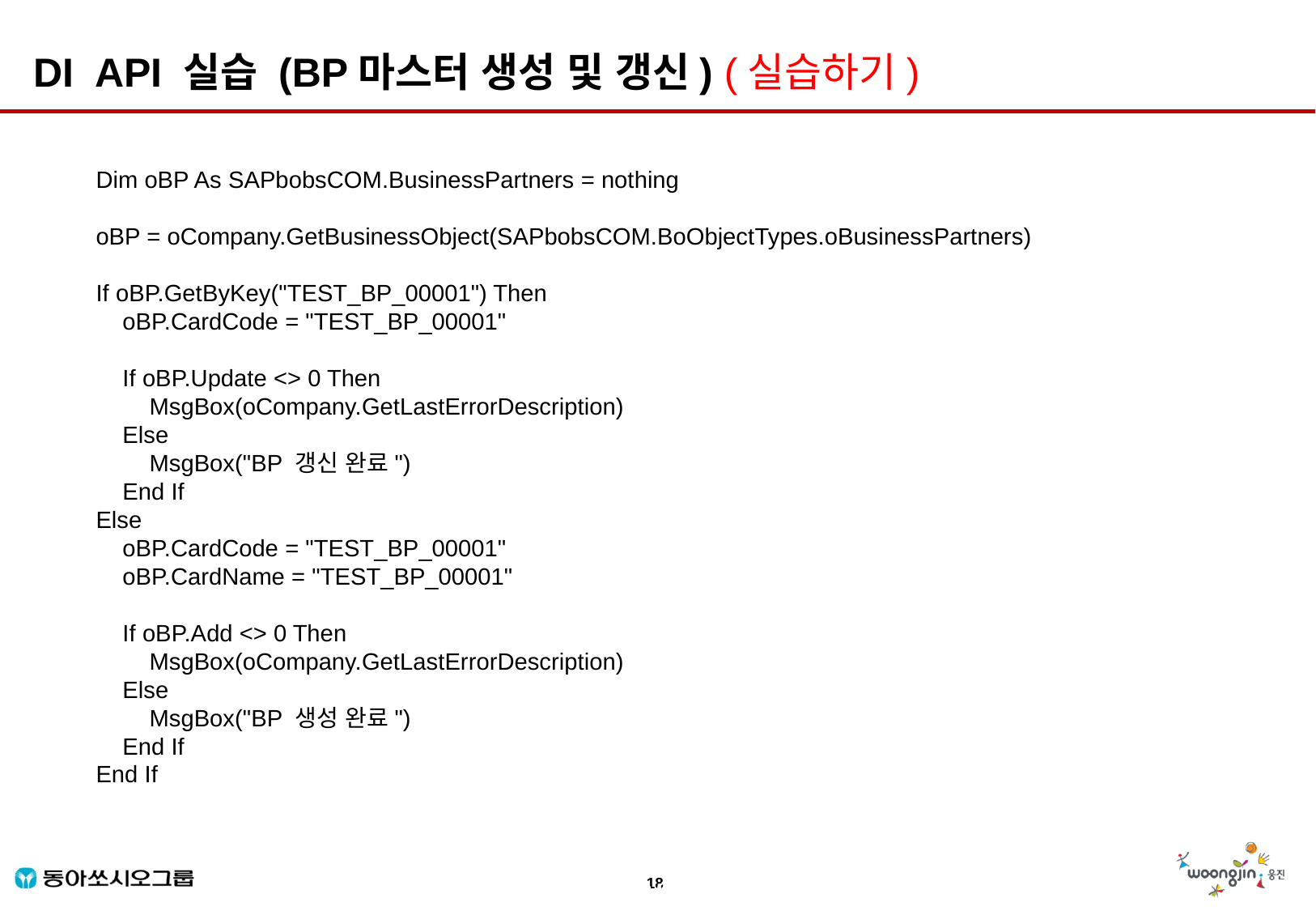

DI  API 실습 (BP마스터 생성 및 갱신) (실습하기)
Dim oBP As SAPbobsCOM.BusinessPartners = nothing

oBP = oCompany.GetBusinessObject(SAPbobsCOM.BoObjectTypes.oBusinessPartners)

If oBP.GetByKey("TEST_BP_00001") Then
    oBP.CardCode = "TEST_BP_00001"

    If oBP.Update <> 0 Then
        MsgBox(oCompany.GetLastErrorDescription)
    Else
        MsgBox("BP 갱신 완료")
    End If
Else
    oBP.CardCode = "TEST_BP_00001"
    oBP.CardName = "TEST_BP_00001"

    If oBP.Add <> 0 Then
        MsgBox(oCompany.GetLastErrorDescription)
    Else
        MsgBox("BP 생성 완료")
    End If
End If